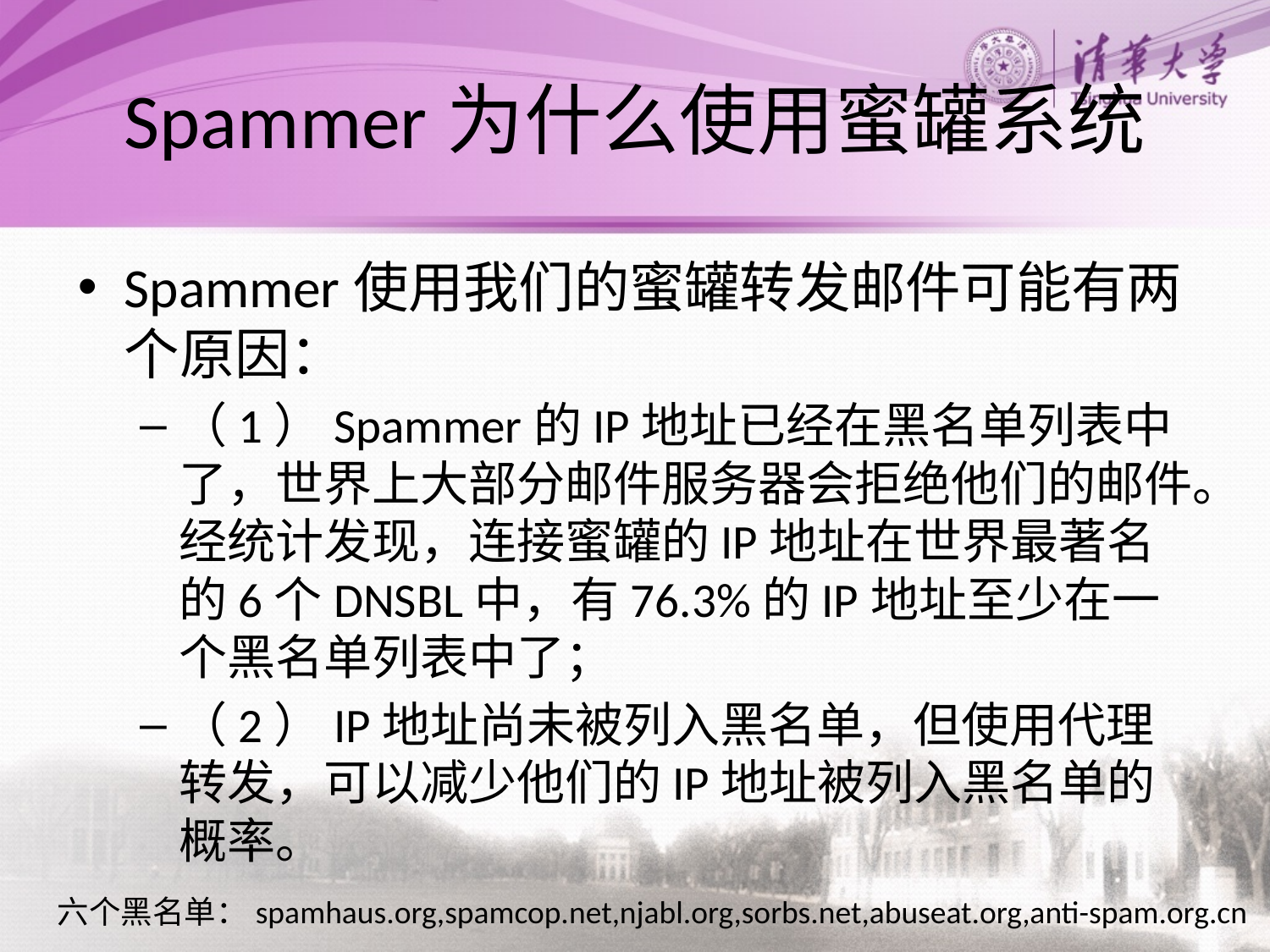

# Spammer为什么使用蜜罐系统
Spammer使用我们的蜜罐转发邮件可能有两个原因：
（1）Spammer的IP地址已经在黑名单列表中了，世界上大部分邮件服务器会拒绝他们的邮件。经统计发现，连接蜜罐的IP地址在世界最著名的6个DNSBL中，有76.3%的IP地址至少在一个黑名单列表中了；
（2）IP地址尚未被列入黑名单，但使用代理转发，可以减少他们的IP地址被列入黑名单的概率。

六个黑名单：spamhaus.org,spamcop.net,njabl.org,sorbs.net,abuseat.org,anti-spam.org.cn